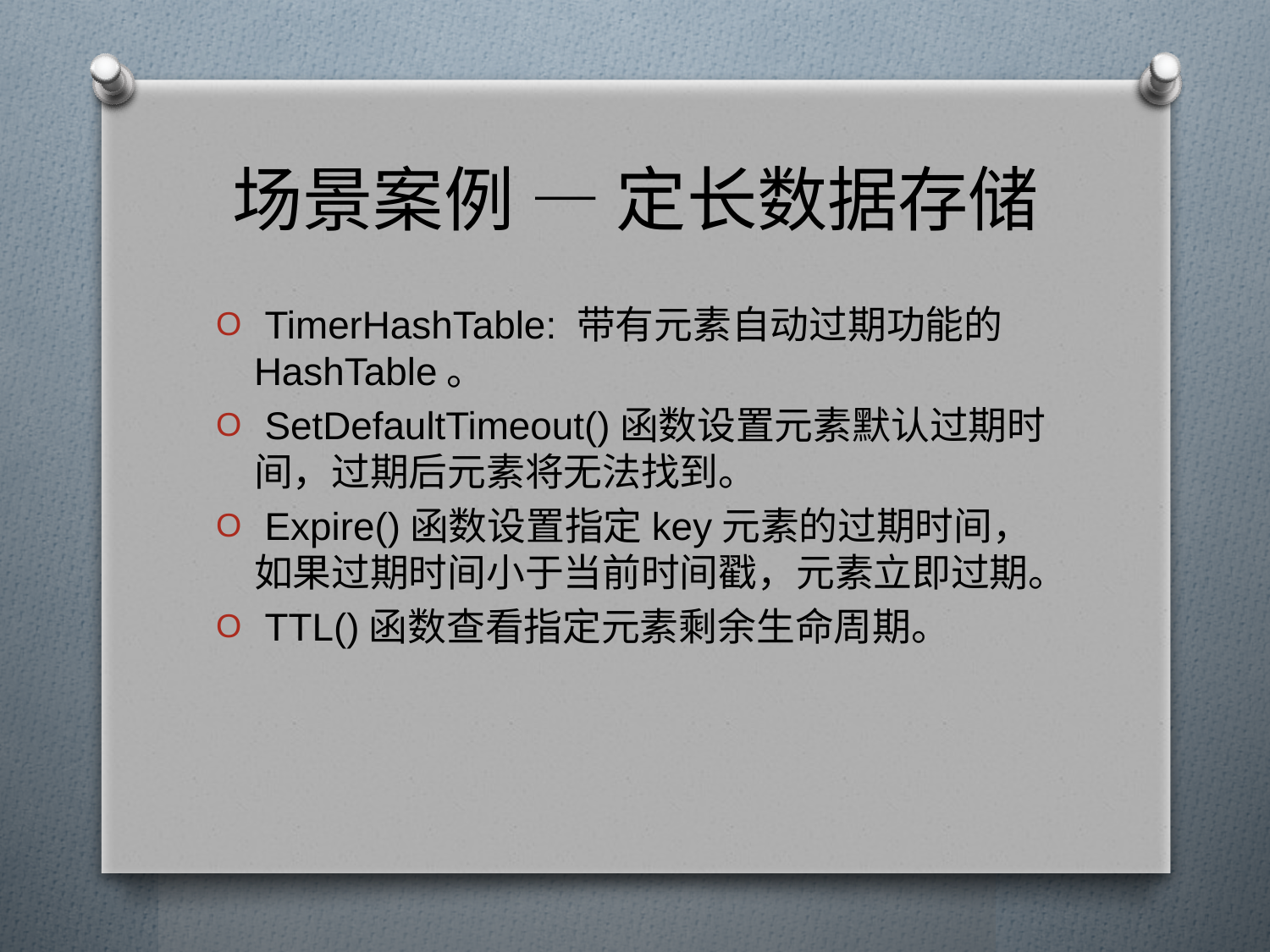

# 场景案例 — 定长数据存储
 TimerHashTable: 带有元素自动过期功能的HashTable。
 SetDefaultTimeout()函数设置元素默认过期时间，过期后元素将无法找到。
 Expire()函数设置指定key元素的过期时间，如果过期时间小于当前时间戳，元素立即过期。
 TTL()函数查看指定元素剩余生命周期。